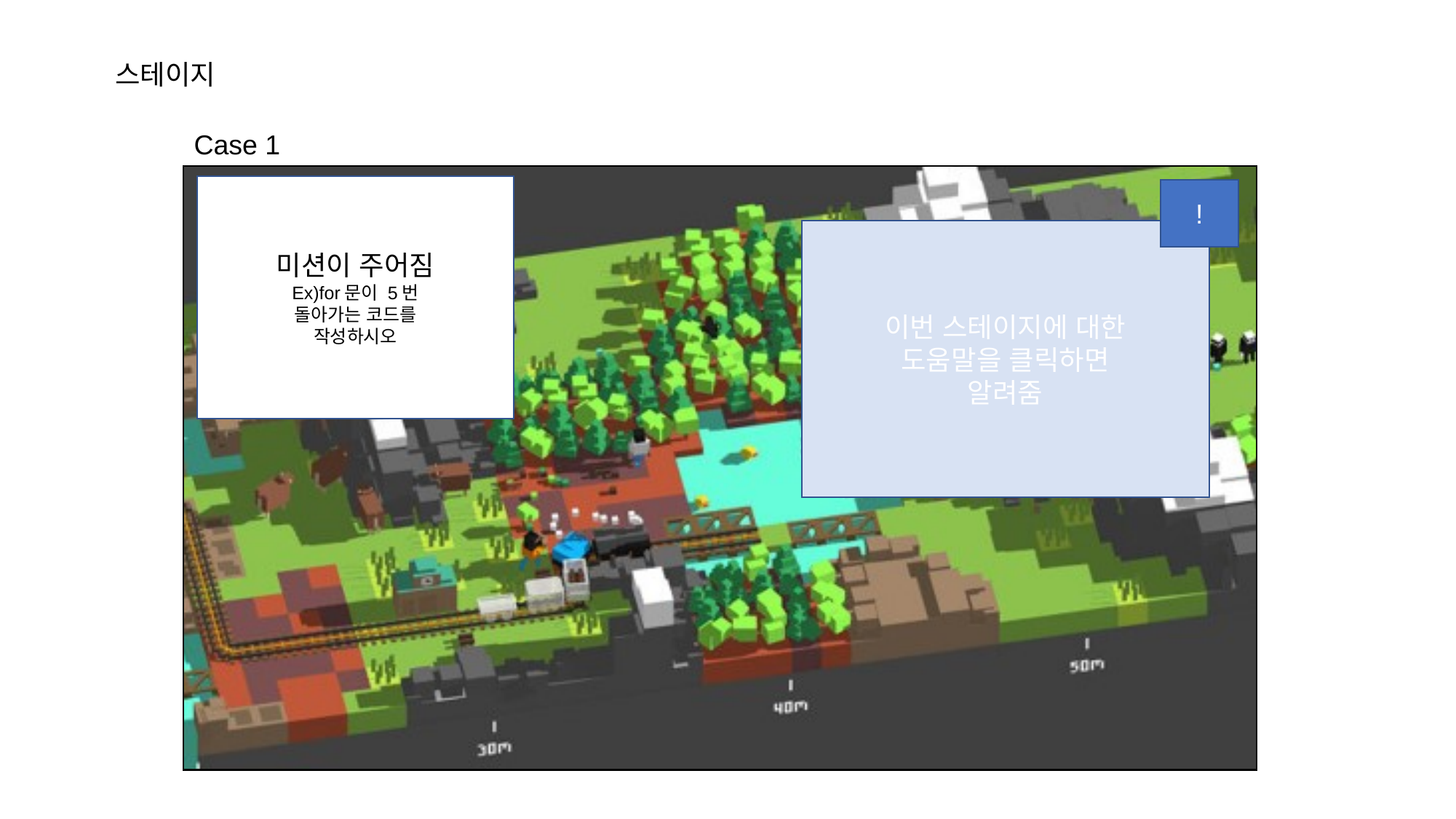

스테이지
Case 1

미션이 주어짐
Ex)for문이 5번
돌아가는 코드를
작성하시오
!
이번 스테이지에 대한
도움말을 클릭하면
알려줌